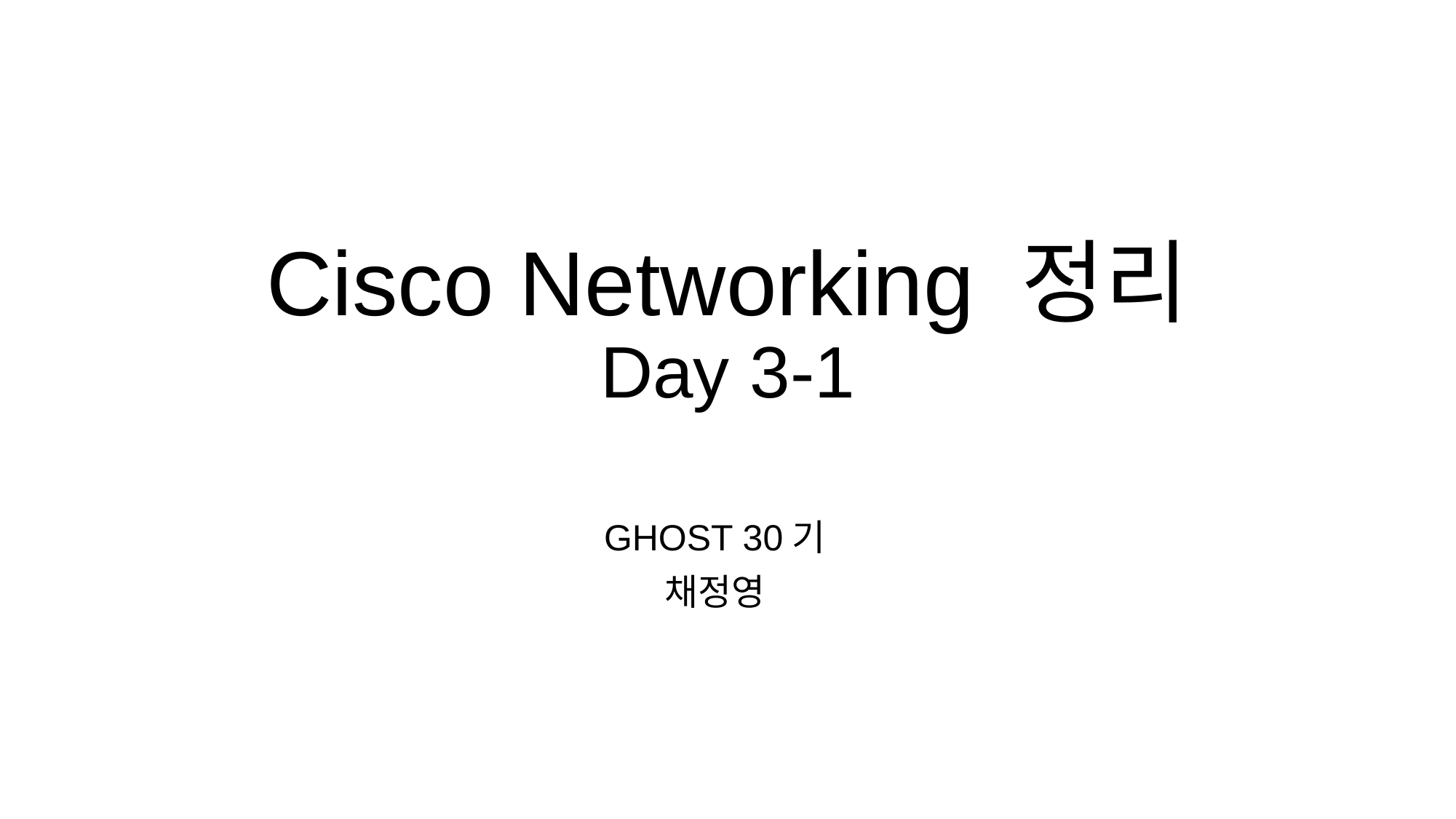

# Cisco Networking 정리 Day 3-1
GHOST 30기
채정영